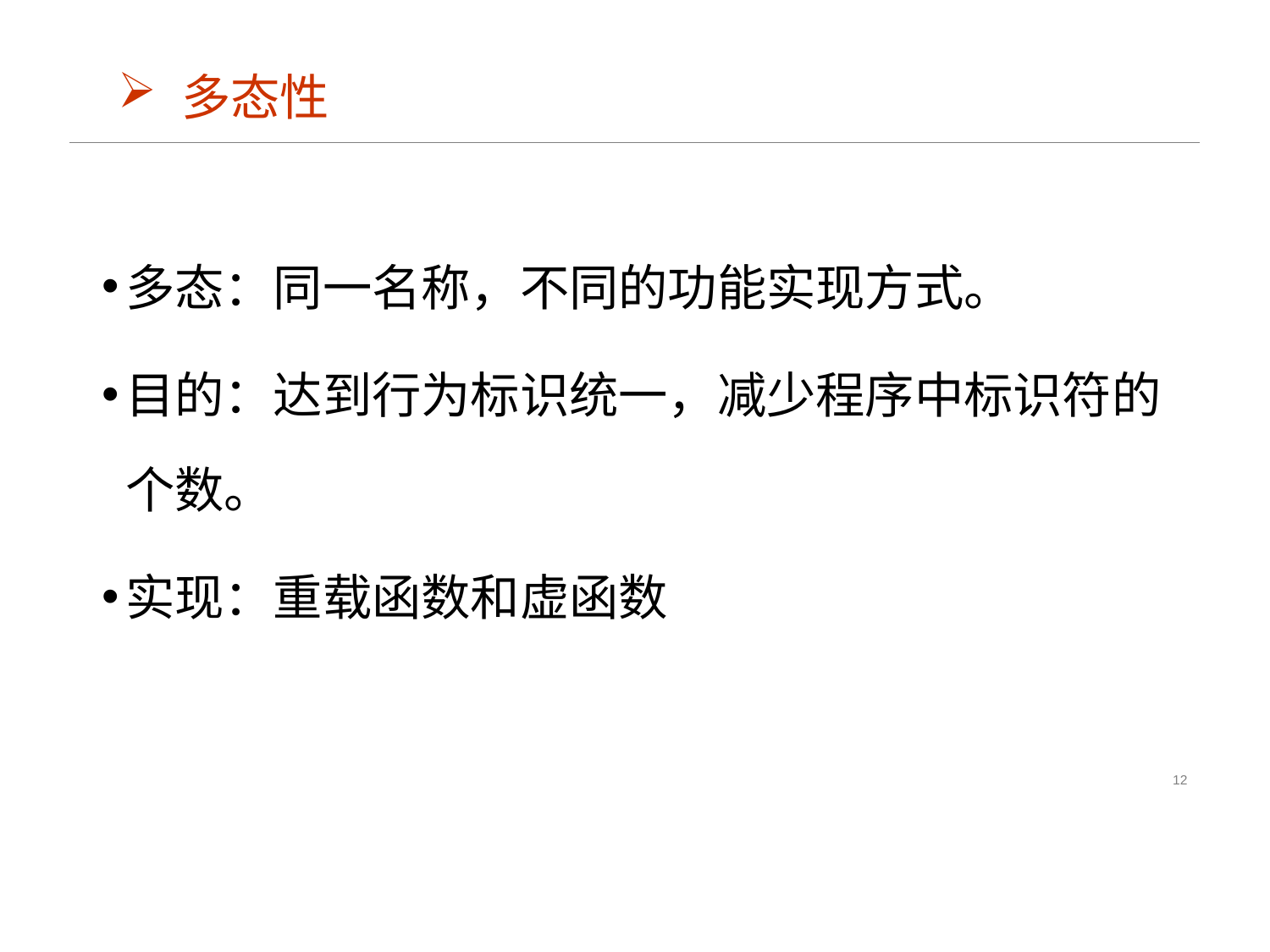

多态性

多态：同一名称，不同的功能实现方式。
目的：达到行为标识统一，减少程序中标识符的个数。
实现：重载函数和虚函数
12